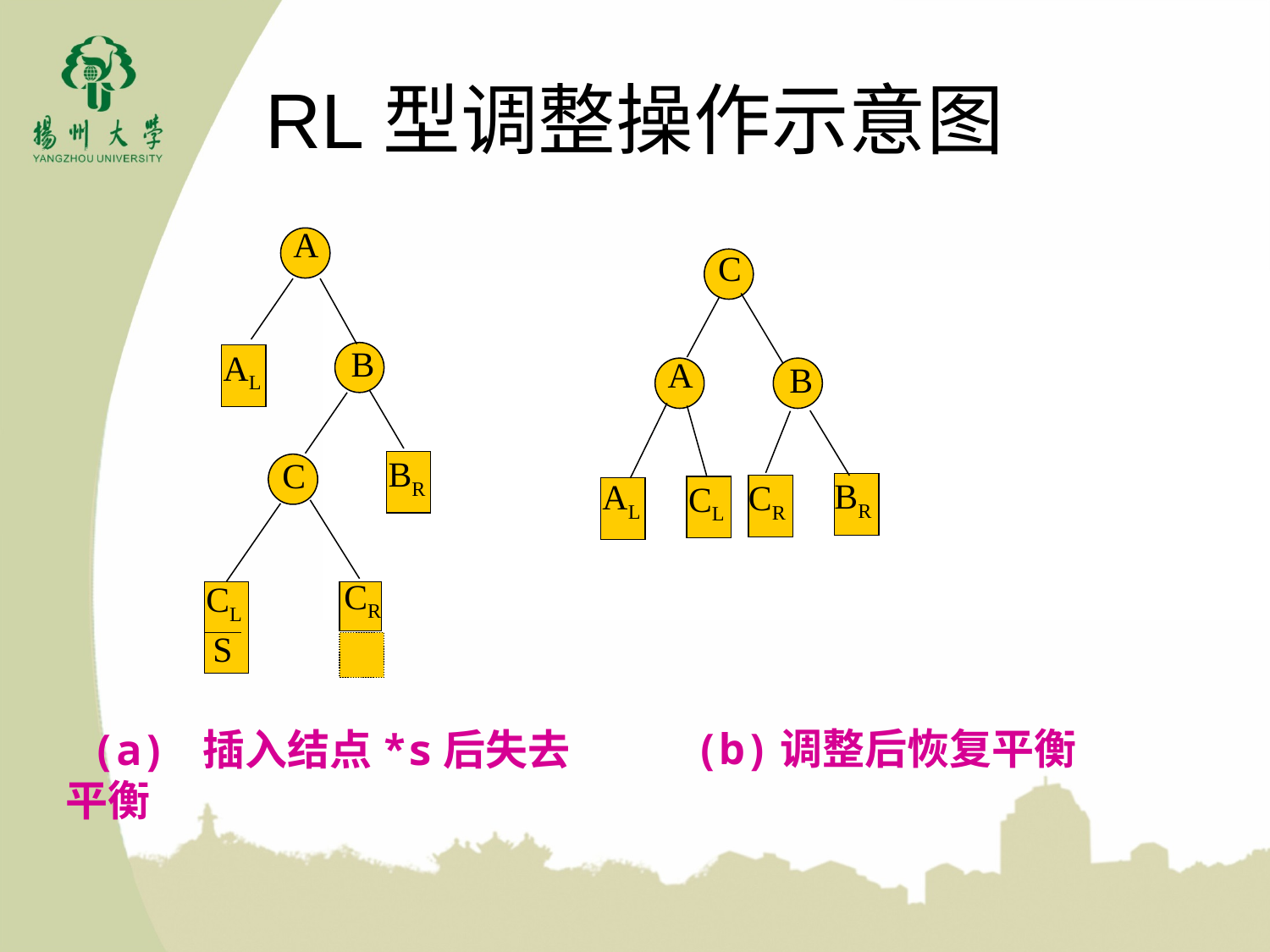

# RL型调整操作示意图
A

AL
B

BR

C

CR
CL

S

C

A
B

BR
AL
CR
CL

 (b)调整后恢复平衡
 (a) 插入结点*s后失去平衡
51